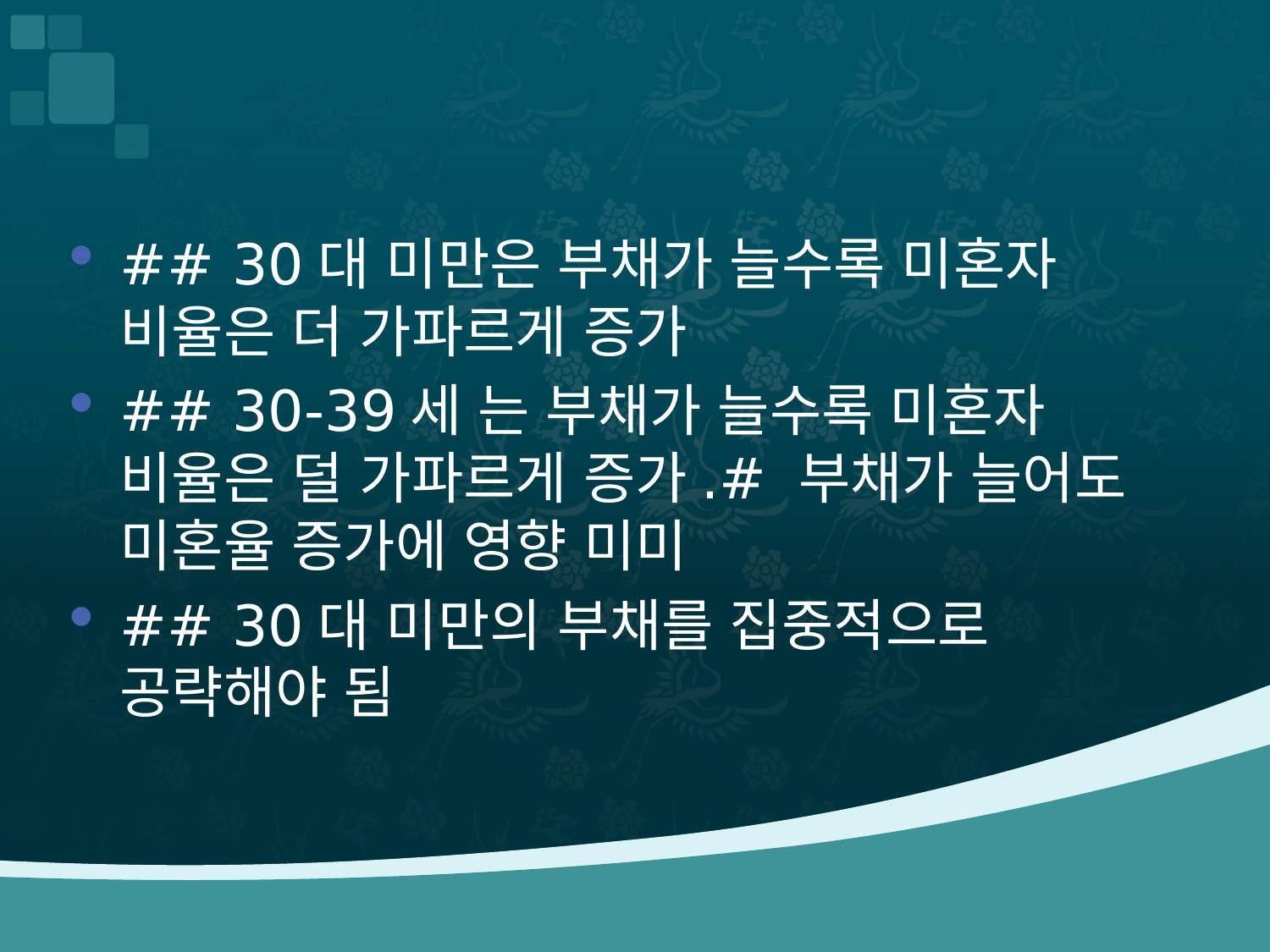

#
## 30대 미만은 부채가 늘수록 미혼자 비율은 더 가파르게 증가
## 30-39세 는 부채가 늘수록 미혼자 비율은 덜 가파르게 증가.# 부채가 늘어도 미혼율 증가에 영향 미미
## 30대 미만의 부채를 집중적으로 공략해야 됨